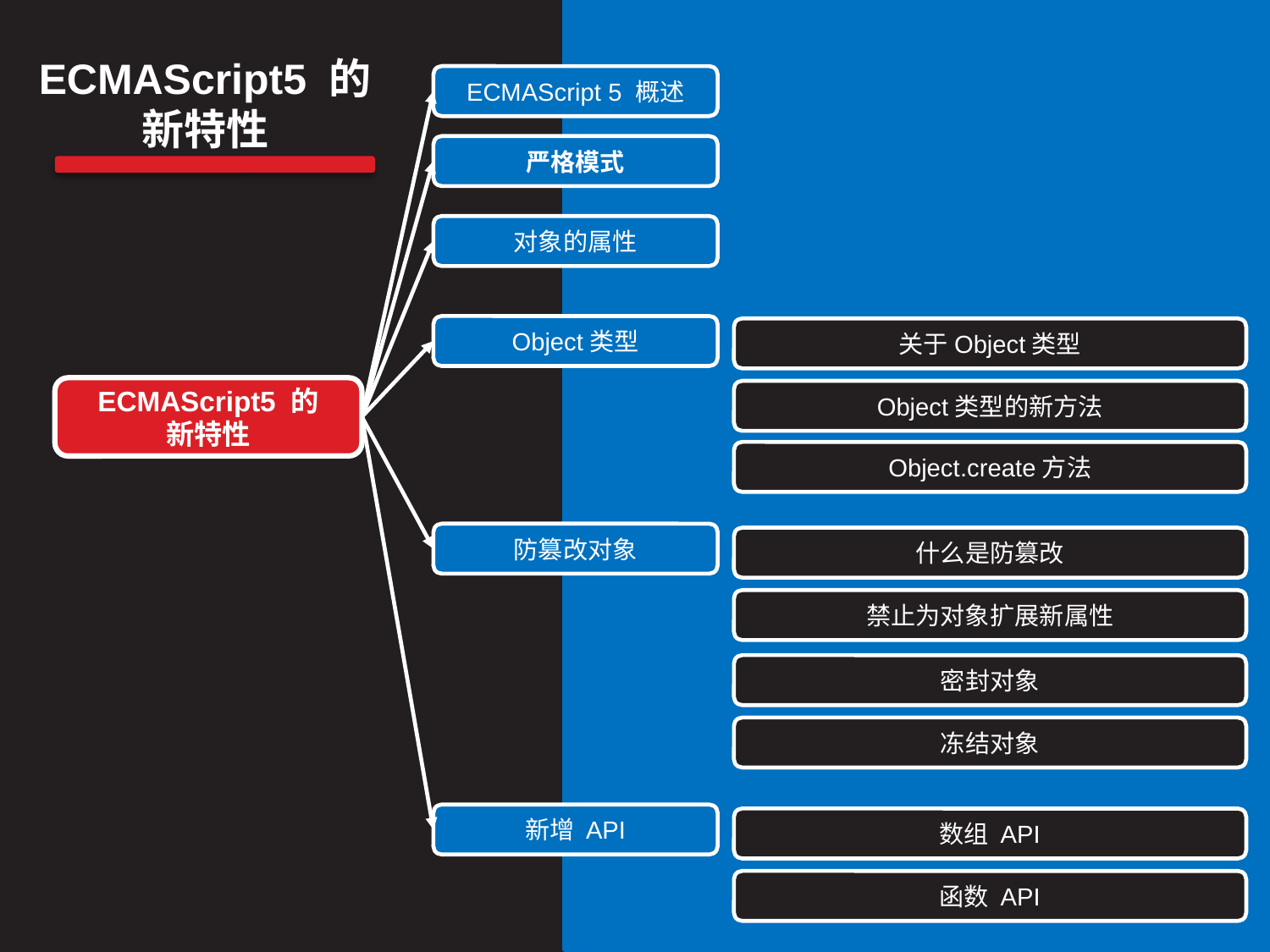

ECMAScript5 的
新特性

ECMAScript 5 概述
严格模式
对象的属性
Object类型
关于Object类型
ECMAScript5 的
新特性
Object类型的新方法
Object.create方法
防篡改对象
什么是防篡改
禁止为对象扩展新属性
密封对象
冻结对象
新增 API
数组 API
函数 API